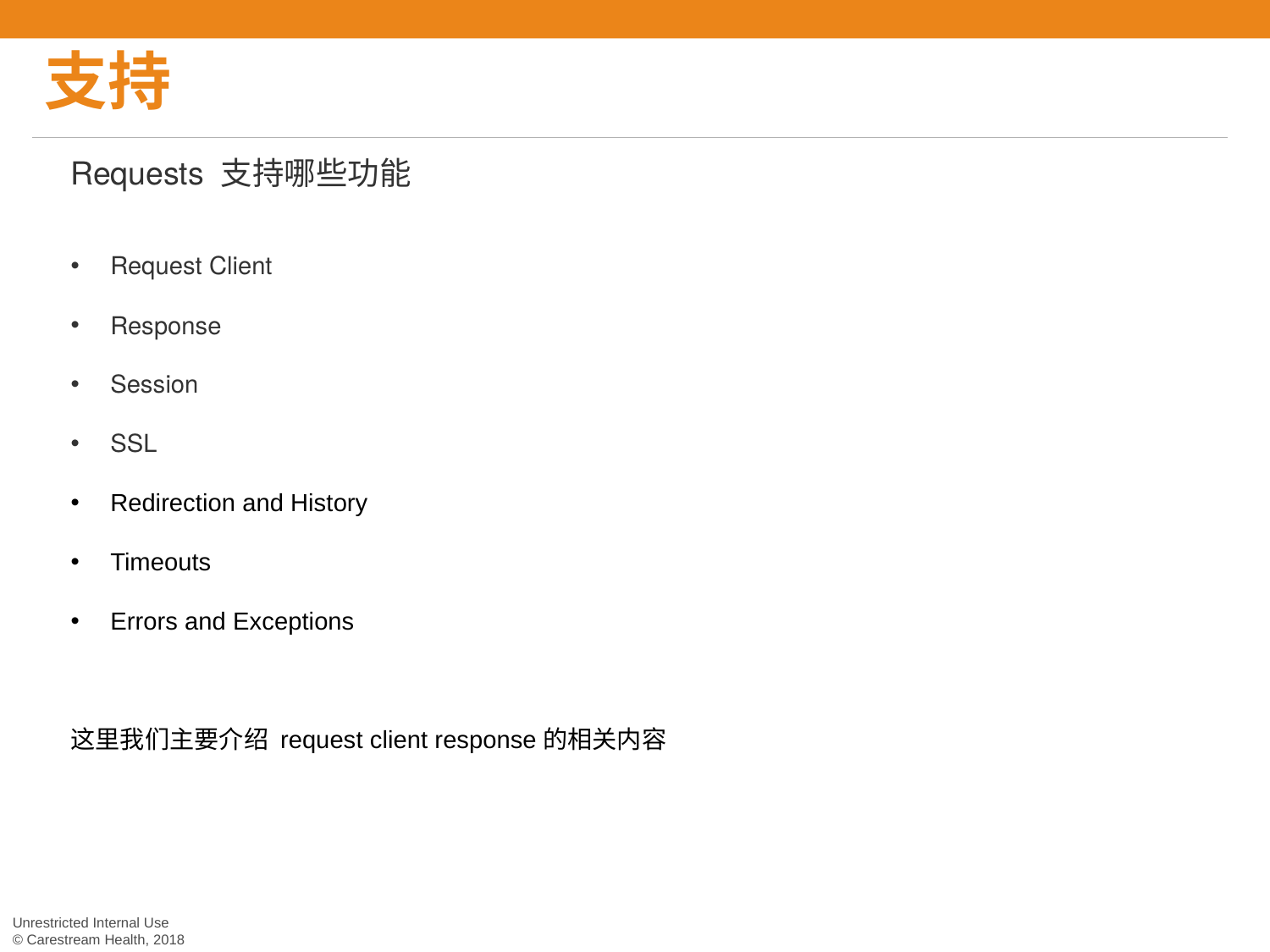

# 支持
Requests 支持哪些功能

Request Client
Response
Session
SSL
Redirection and History
Timeouts
Errors and Exceptions

这里我们主要介绍 request client response的相关内容

Unrestricted Internal Use
© Carestream Health, 2018